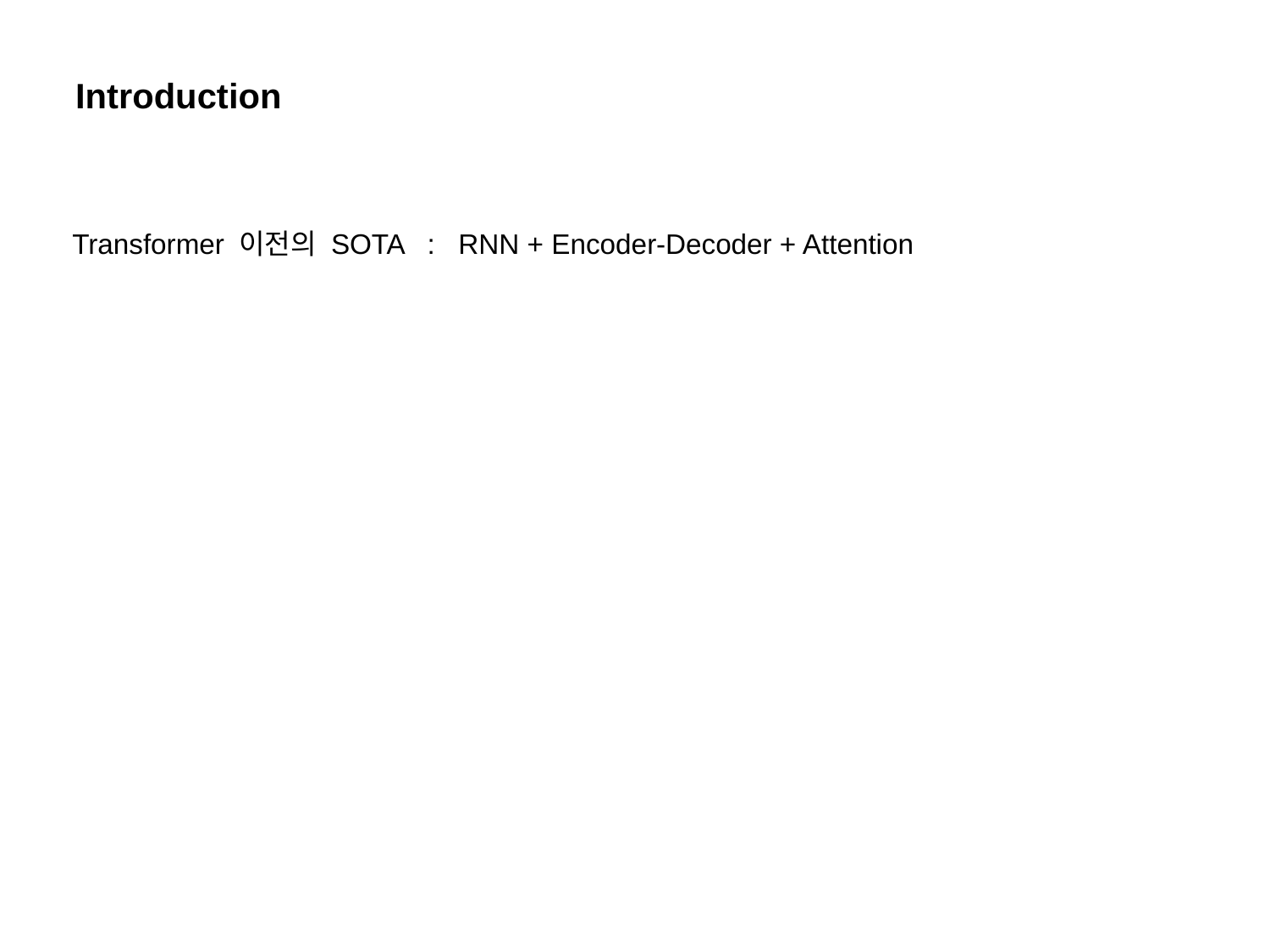

# Introduction
Transformer 이전의 SOTA   :   RNN + Encoder-Decoder + Attention